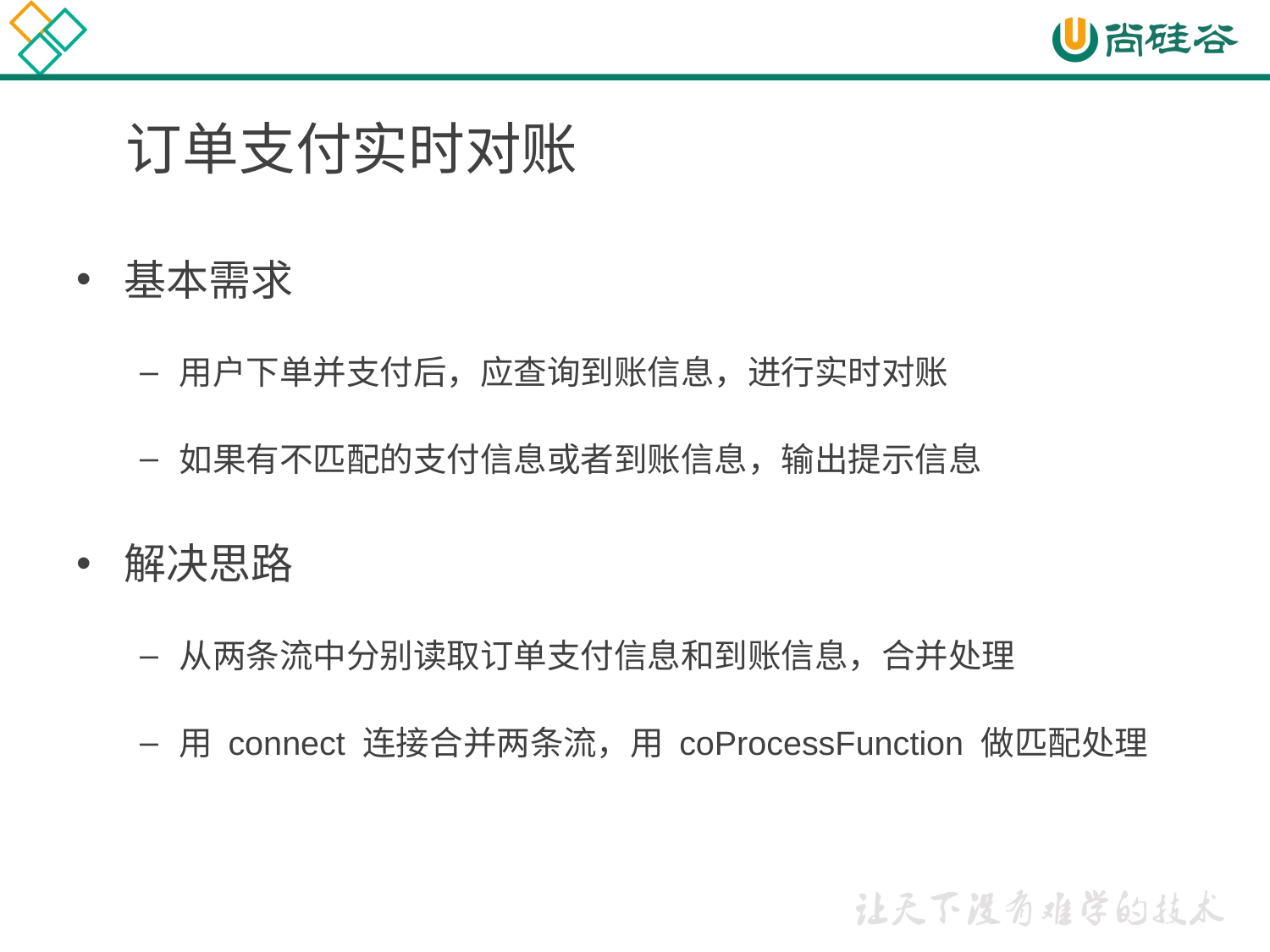

# 订单支付实时对账
基本需求
用户下单并支付后，应查询到账信息，进行实时对账
如果有不匹配的支付信息或者到账信息，输出提示信息
解决思路
从两条流中分别读取订单支付信息和到账信息，合并处理
用 connect 连接合并两条流，用 coProcessFunction 做匹配处理